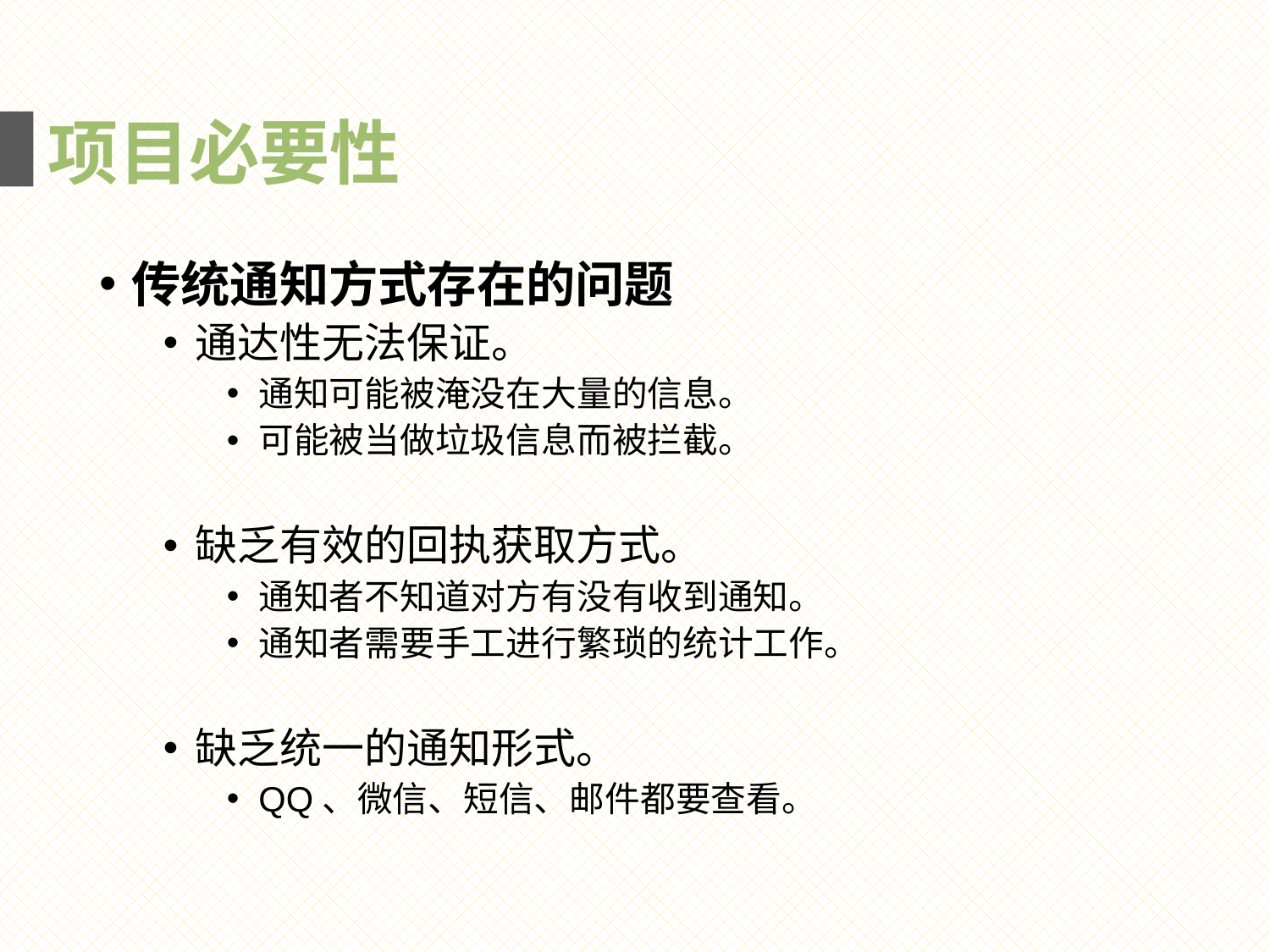

项目必要性

传统通知方式存在的问题
通达性无法保证。
通知可能被淹没在大量的信息。
可能被当做垃圾信息而被拦截。

缺乏有效的回执获取方式。
通知者不知道对方有没有收到通知。
通知者需要手工进行繁琐的统计工作。

缺乏统一的通知形式。
QQ、微信、短信、邮件都要查看。